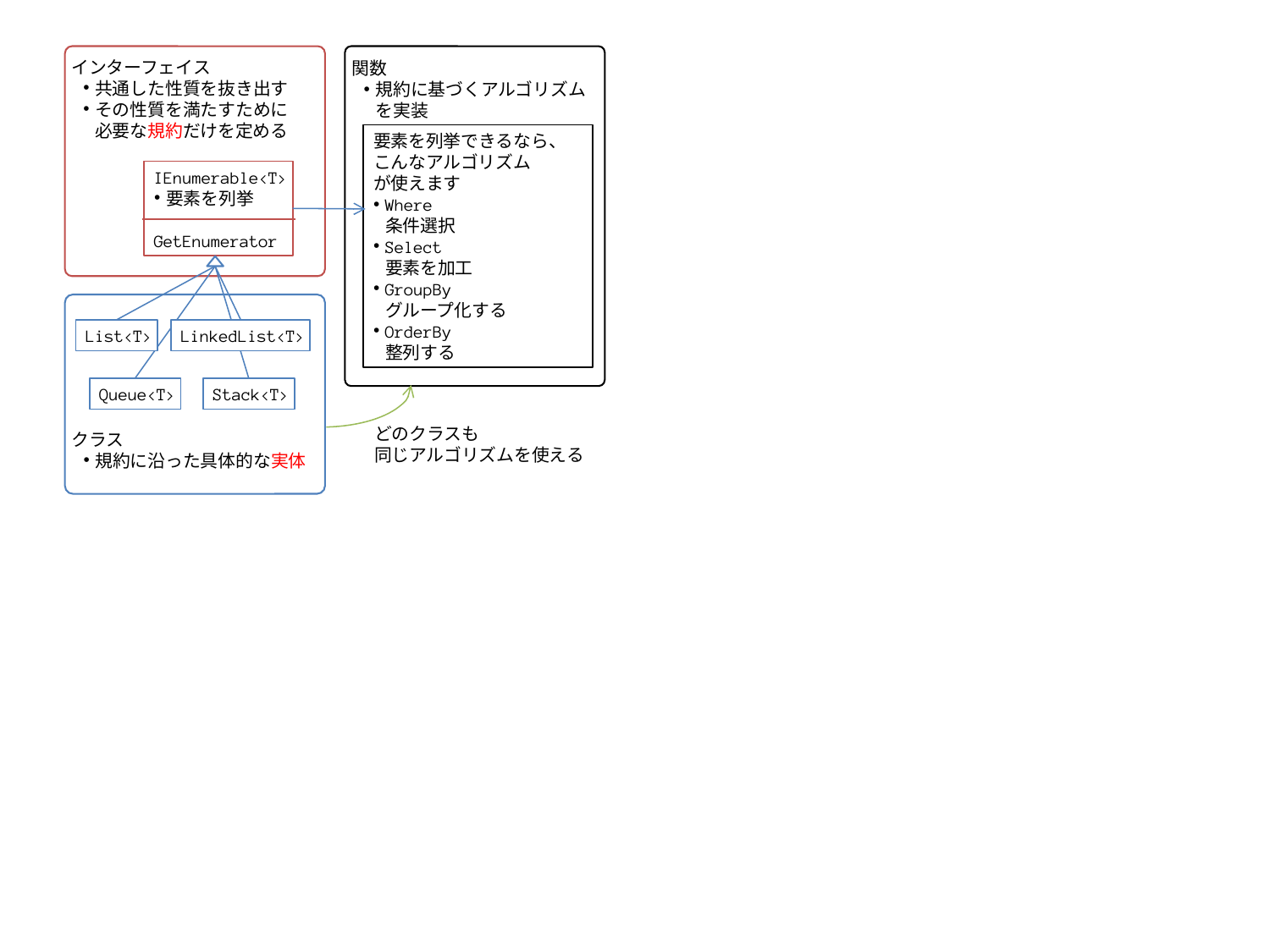

インターフェイス
共通した性質を抜き出す
その性質を満たすために
必要な規約だけを定める
関数
規約に基づくアルゴリズム
を実装
要素を列挙できるなら、
こんなアルゴリズム
が使えます
Where
条件選択
Select
要素を加工
GroupBy
グループ化する
OrderBy
整列する
IEnumerable<T>
要素を列挙

GetEnumerator

List<T>
LinkedList<T>

Queue<T>
Stack<T>
どのクラスも
同じアルゴリズムを使える
クラス
規約に沿った具体的な実体